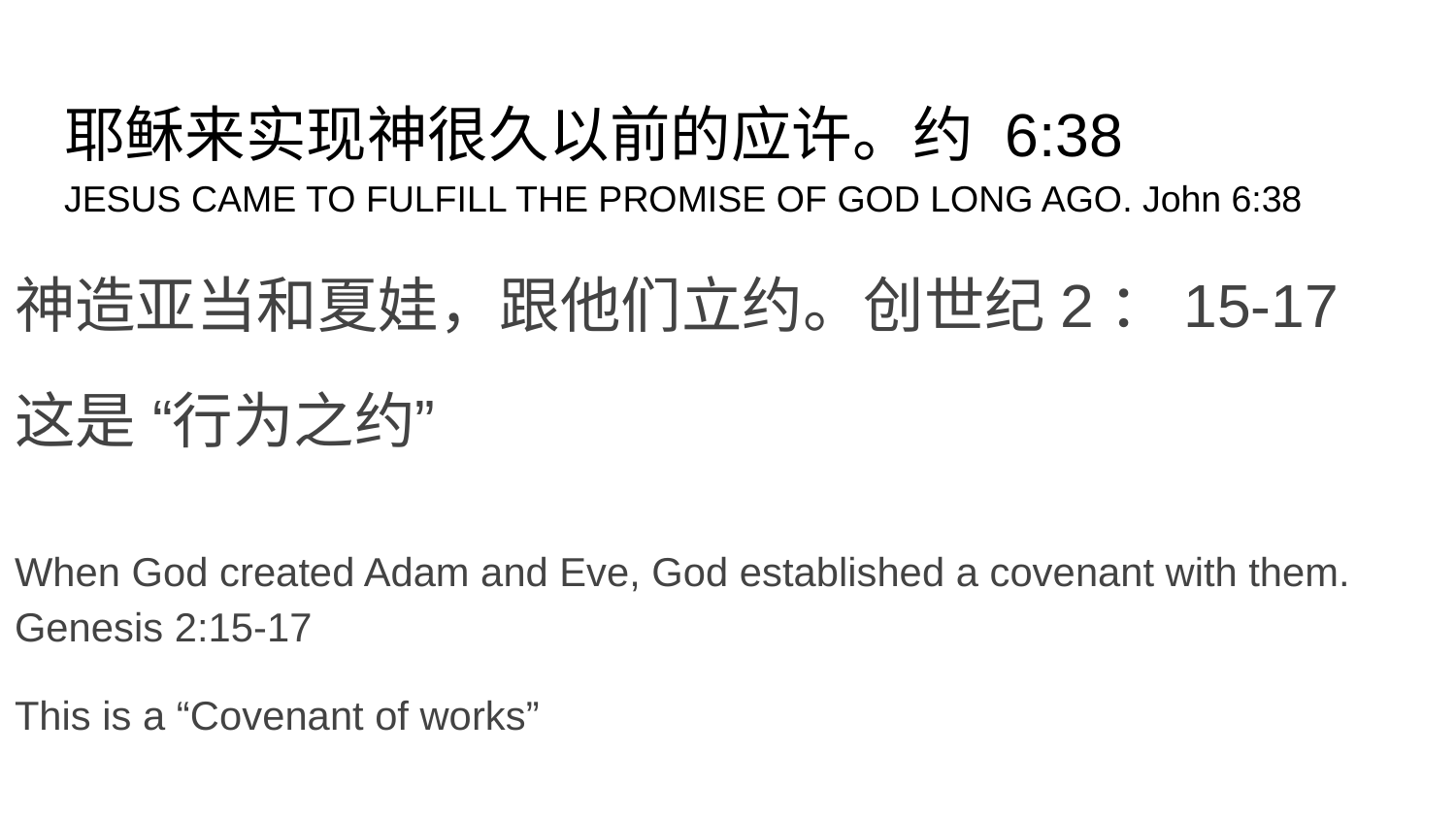

# 耶稣来实现神很久以前的应许。约 6:38
JESUS CAME TO FULFILL THE PROMISE OF GOD LONG AGO. John 6:38

神造亚当和夏娃，跟他们立约。创世纪2：15-17
这是 “行为之约”

When God created Adam and Eve, God established a covenant with them.  Genesis 2:15-17
This is a “Covenant of works”